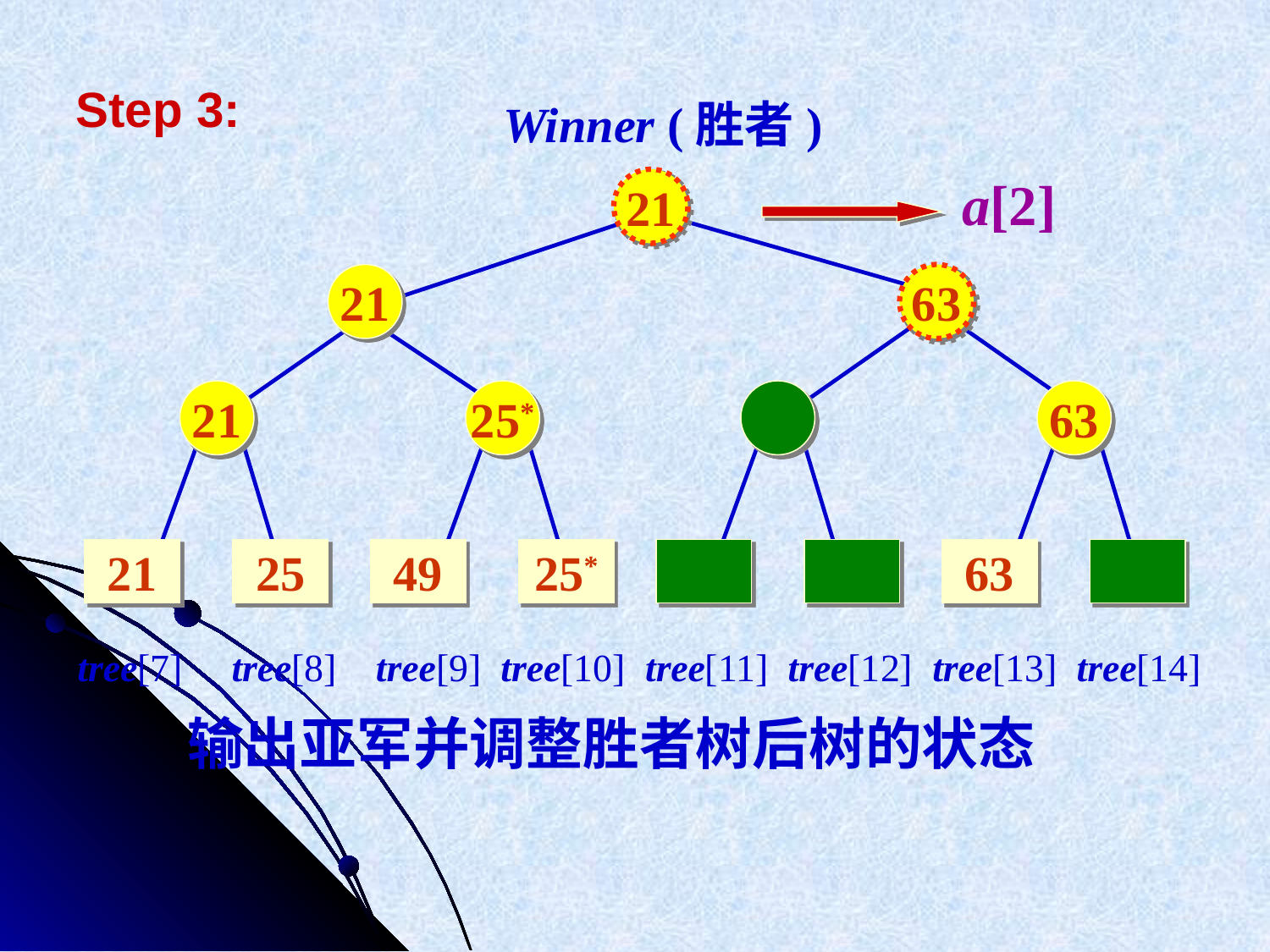

Step 3:
Winner (胜者)
a[2]
21

21
63

21
25*

63

21
25
49
25*

63

tree[7]     tree[8]    tree[9]  tree[10]  tree[11]  tree[12]  tree[13]  tree[14]
输出亚军并调整胜者树后树的状态